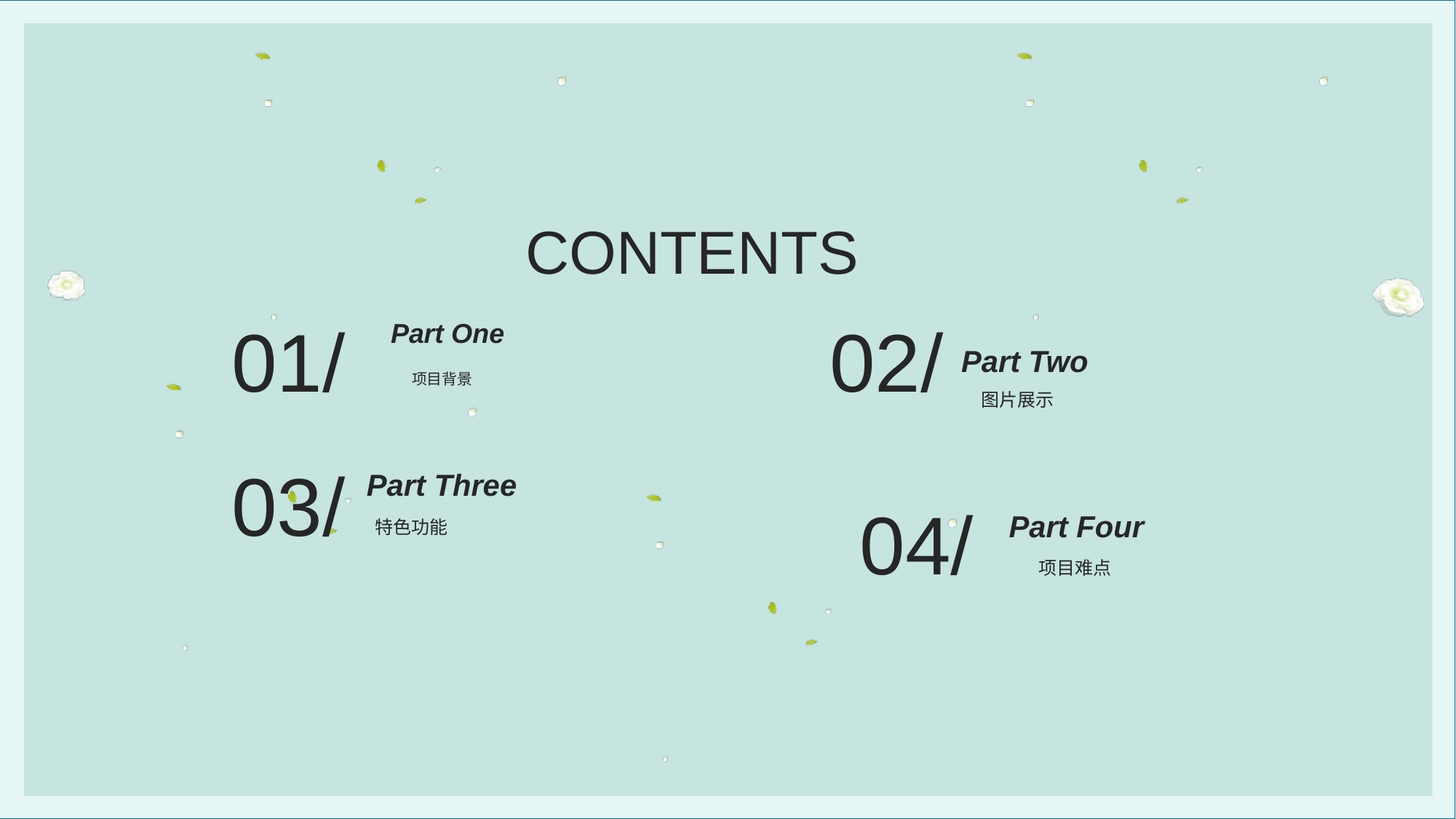

CONTENTS

01/
02/
Part One

Part Two
项目背景
图片展示
03/
Part Three

04/  项目难点

Part Four
特色功能